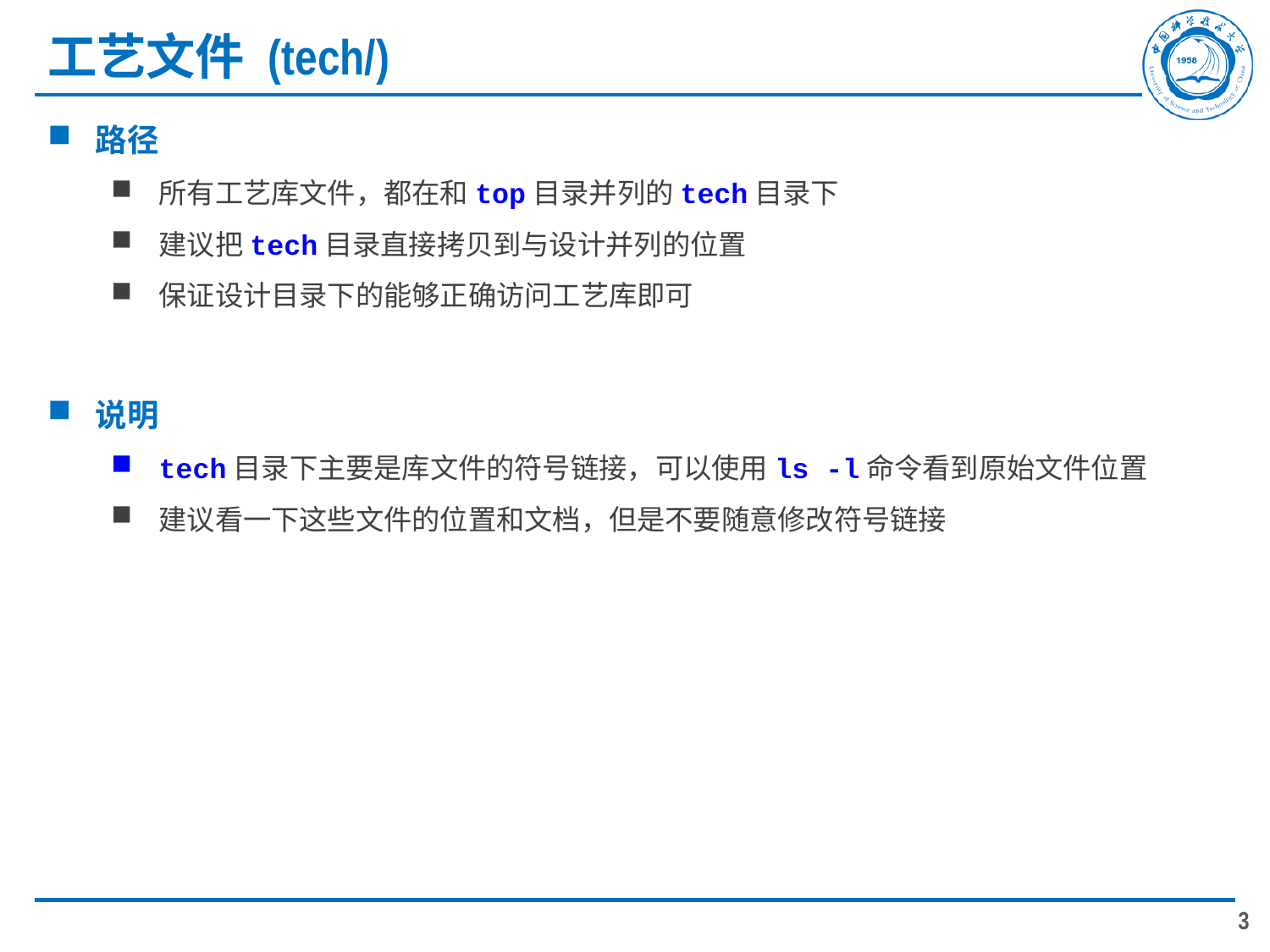

# 工艺文件 (tech/)
路径
所有工艺库文件，都在和top目录并列的tech目录下
建议把tech目录直接拷贝到与设计并列的位置
保证设计目录下的能够正确访问工艺库即可

说明
tech目录下主要是库文件的符号链接，可以使用ls -l命令看到原始文件位置
建议看一下这些文件的位置和文档，但是不要随意修改符号链接
3